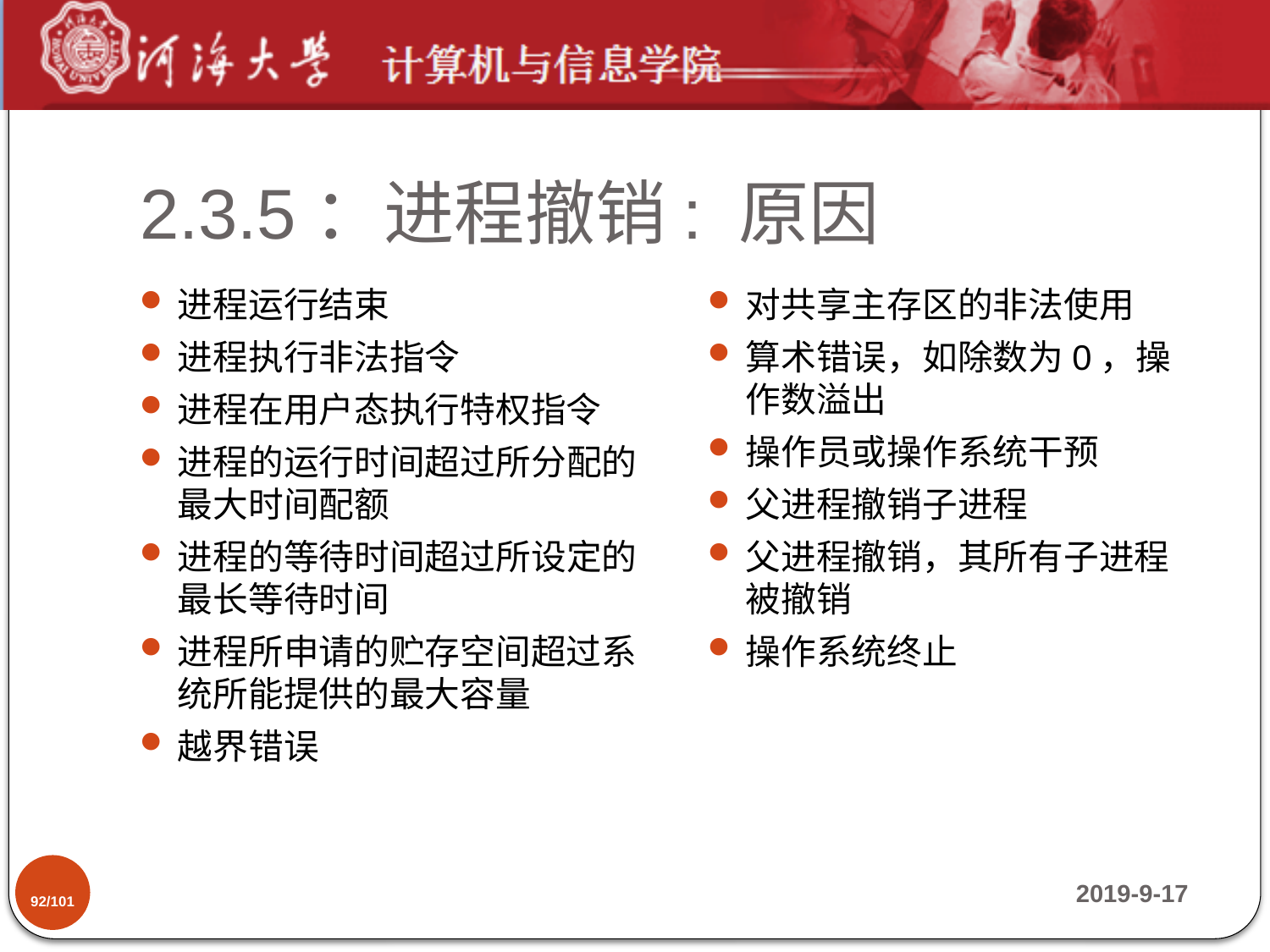

# 2.3.5：进程撤销: 原因
进程运行结束
进程执行非法指令
进程在用户态执行特权指令
进程的运行时间超过所分配的最大时间配额
进程的等待时间超过所设定的最长等待时间
进程所申请的贮存空间超过系统所能提供的最大容量
越界错误

对共享主存区的非法使用
算术错误，如除数为0，操作数溢出
操作员或操作系统干预
父进程撤销子进程
父进程撤销，其所有子进程被撤销
操作系统终止
92/101
2019-9-17